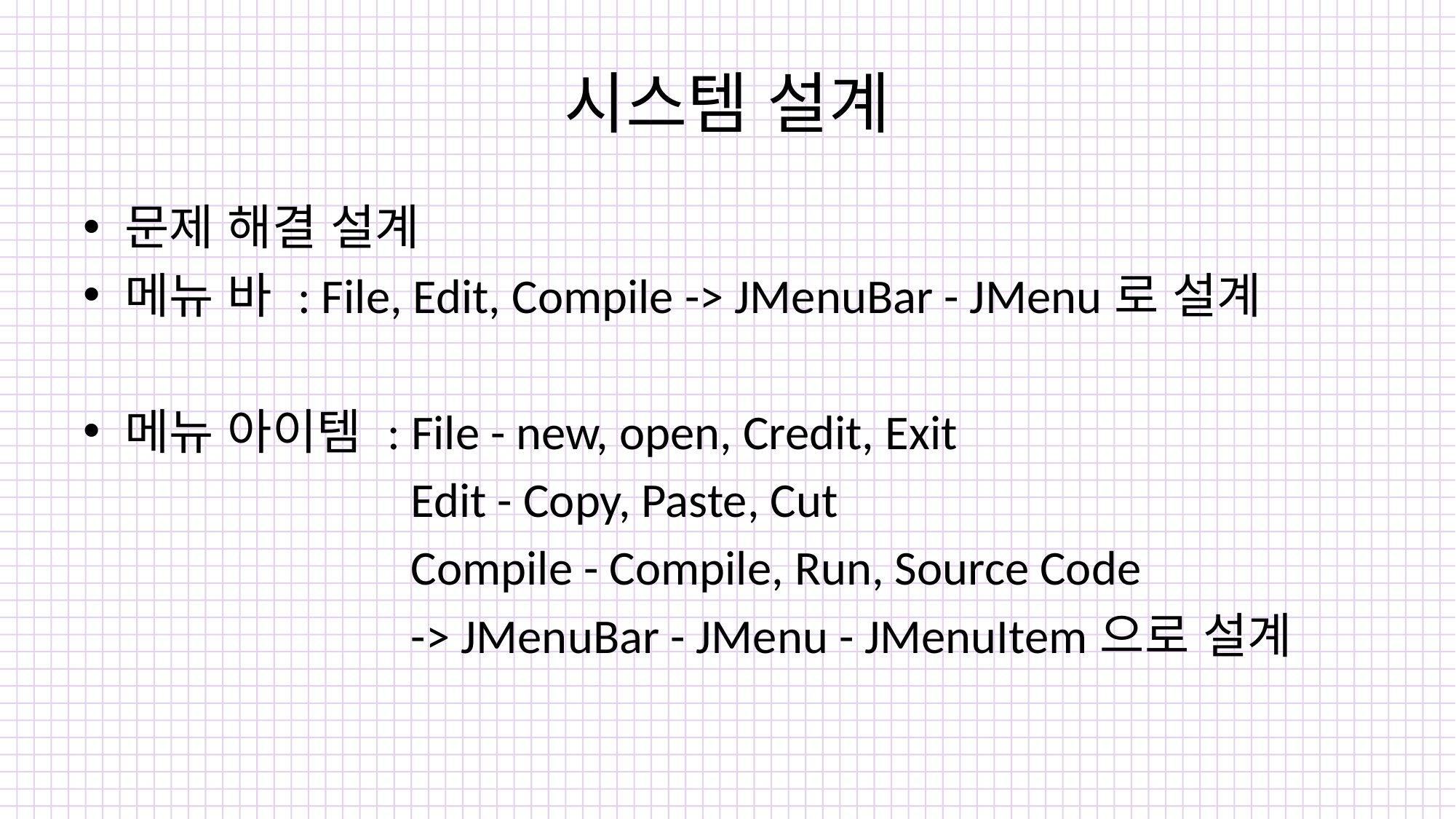

# 시스템 설계
문제 해결 설계
메뉴 바 : File, Edit, Compile -> JMenuBar - JMenu로 설계

메뉴 아이템 : File - new, open, Credit, Exit
                              Edit - Copy, Paste, Cut
                              Compile - Compile, Run, Source Code
			-> JMenuBar - JMenu - JMenuItem으로 설계